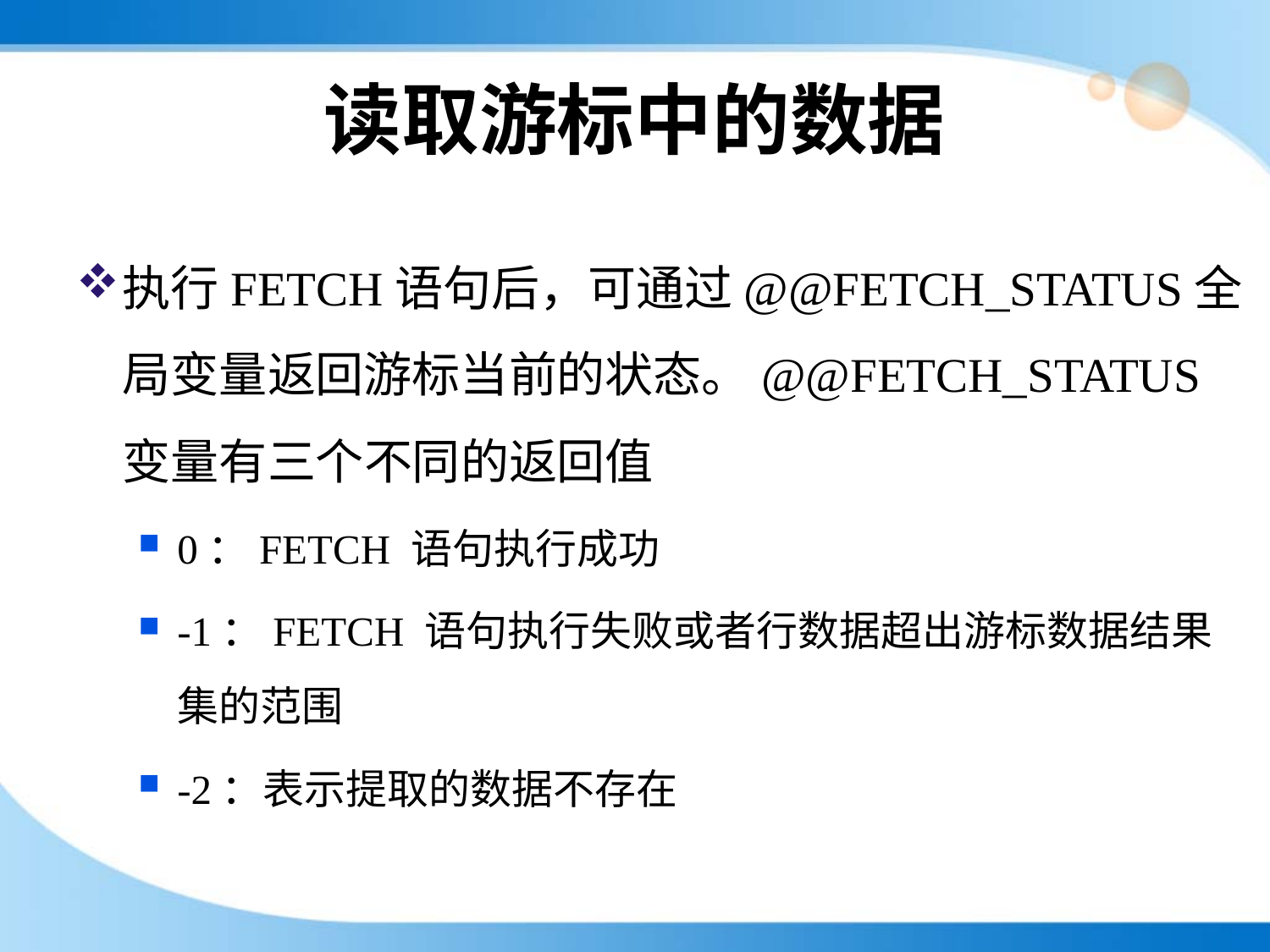

# 读取游标中的数据
执行FETCH语句后，可通过@@FETCH_STATUS全局变量返回游标当前的状态。@@FETCH_STATUS 变量有三个不同的返回值
0：FETCH 语句执行成功
-1：FETCH 语句执行失败或者行数据超出游标数据结果集的范围
-2：表示提取的数据不存在